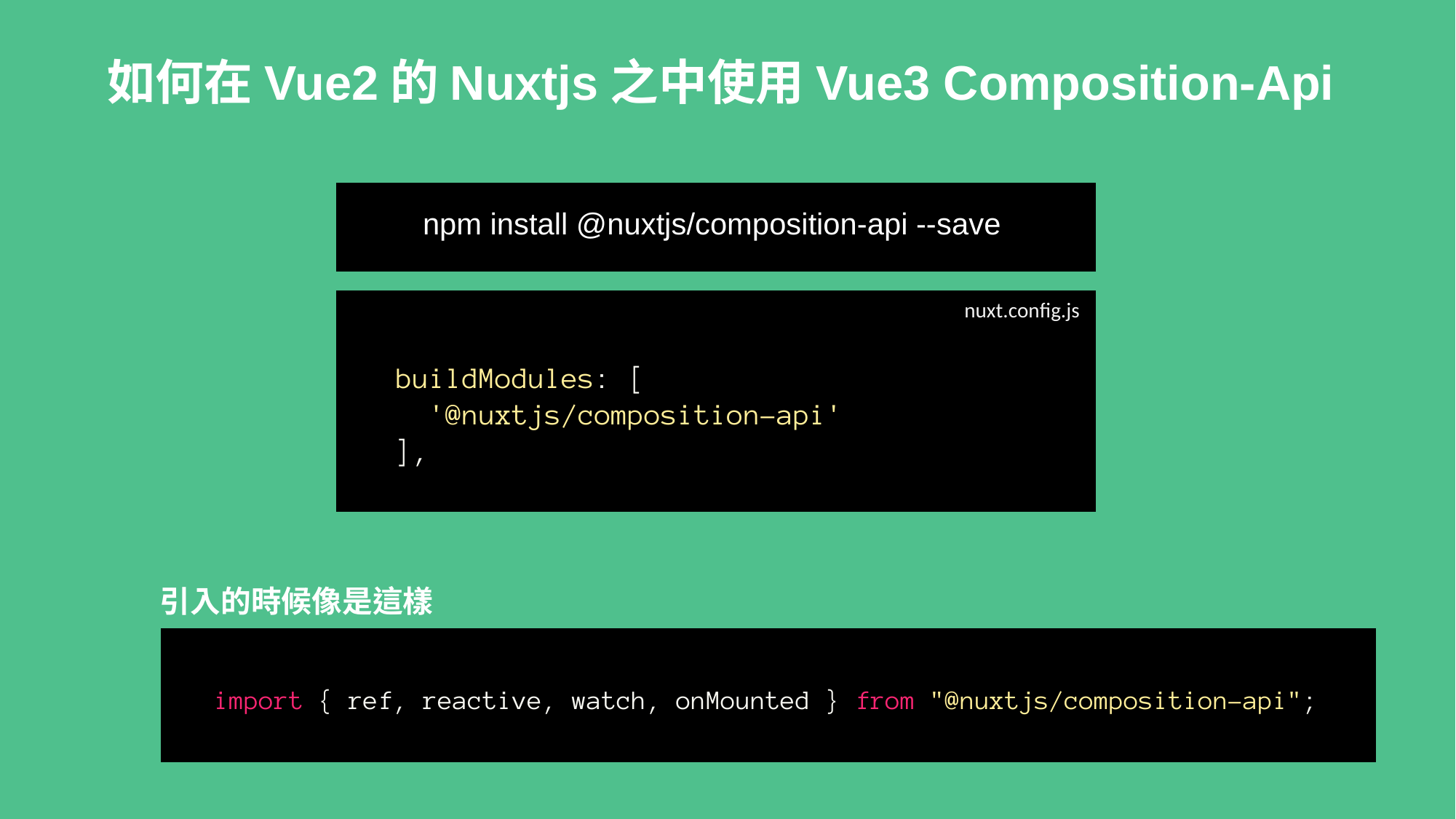

# 如何在Vue2的Nuxtjs之中使用Vue3 Composition-Api

npm install @nuxtjs/composition-api --save

nuxt.config.js
  buildModules: [
    '@nuxtjs/composition-api'
  ],
引入的時候像是這樣

import { ref, reactive, watch, onMounted } from "@nuxtjs/composition-api";